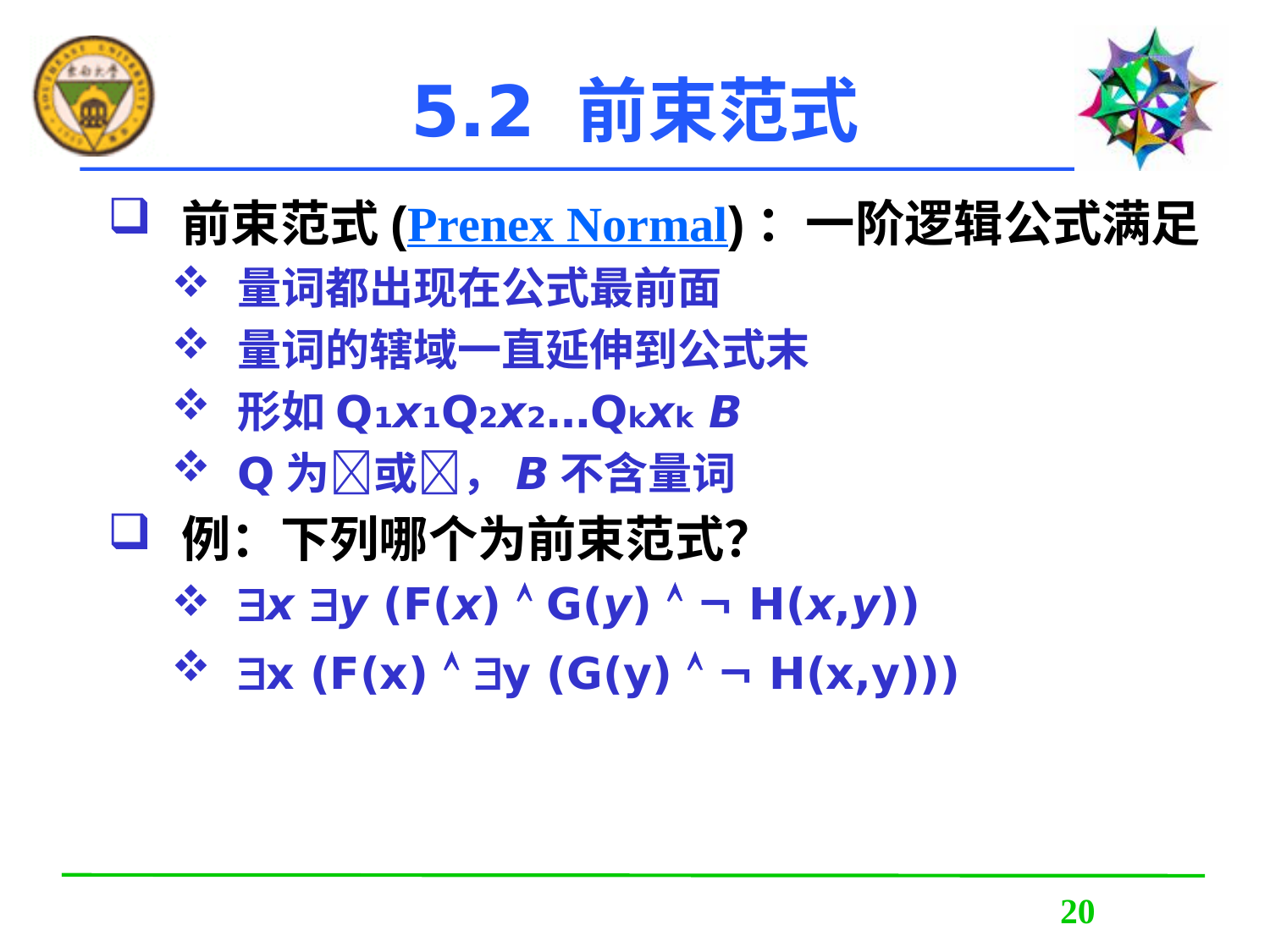

5.2 前束范式
前束范式(Prenex Normal)：一阶逻辑公式满足
量词都出现在公式最前面
量词的辖域一直延伸到公式末
形如Q1x1Q2x2…Qkxk B
Q为∀或∃，B不含量词
例：下列哪个为前束范式？
∃x ∃y (F(x) ∧ G(y) ∧ ¬ H(x,y))
∃x (F(x) ∧ ∃y (G(y) ∧ ¬ H(x,y)))